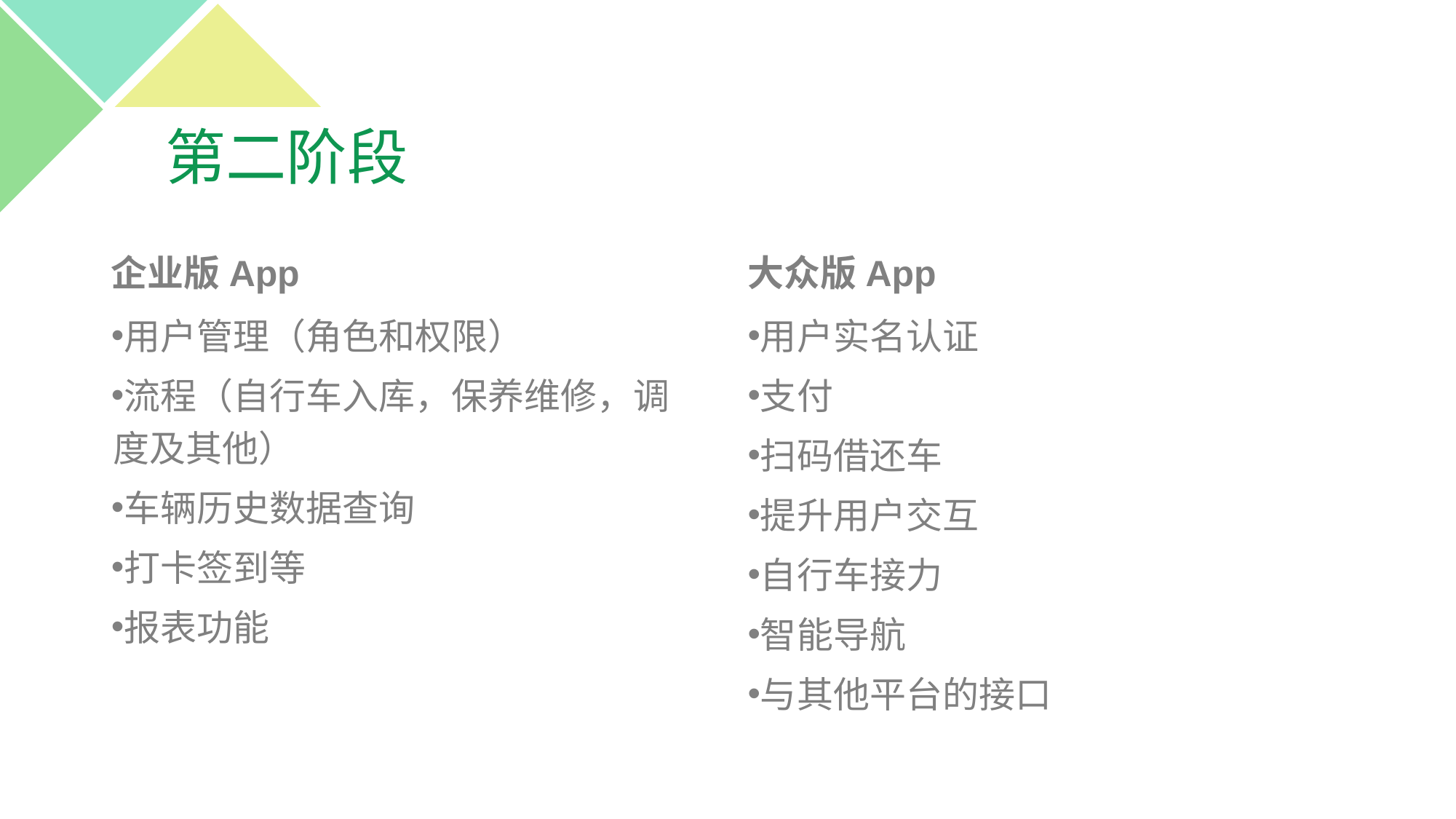

# 第二阶段
企业版App
大众版App
用户管理（角色和权限）
流程（自行车入库，保养维修，调度及其他）
车辆历史数据查询
打卡签到等
报表功能
用户实名认证
支付
扫码借还车
提升用户交互
自行车接力
智能导航
与其他平台的接口